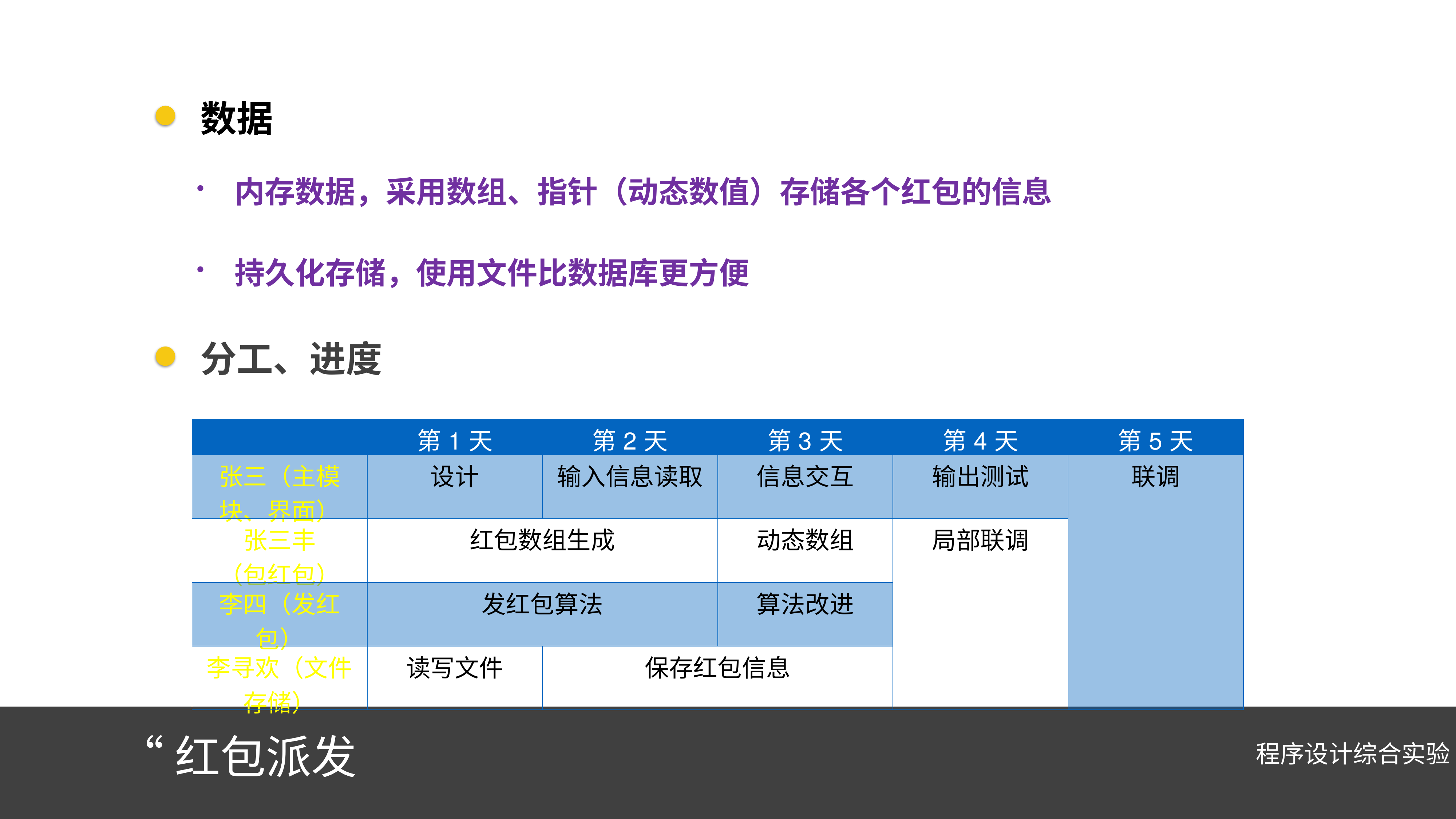

数据

内存数据，采用数组、指针（动态数值）存储各个红包的信息
持久化存储，使用文件比数据库更方便
分工、进度

|  | 第1天 | 第2天 | 第3天 | 第4天 | 第5天 |
| --- | --- | --- | --- | --- | --- |
| 张三（主模块、界面） | 设计 | 输入信息读取 | 信息交互 | 输出测试 | 联调 |
| 张三丰 （包红包） | 红包数组生成 |  | 动态数组 | 局部联调 |  |
| 李四（发红包） | 发红包算法 |  | 算法改进 |  |  |
| 李寻欢（文件存储） | 读写文件 | 保存红包信息 |  |  |  |
“红包派发